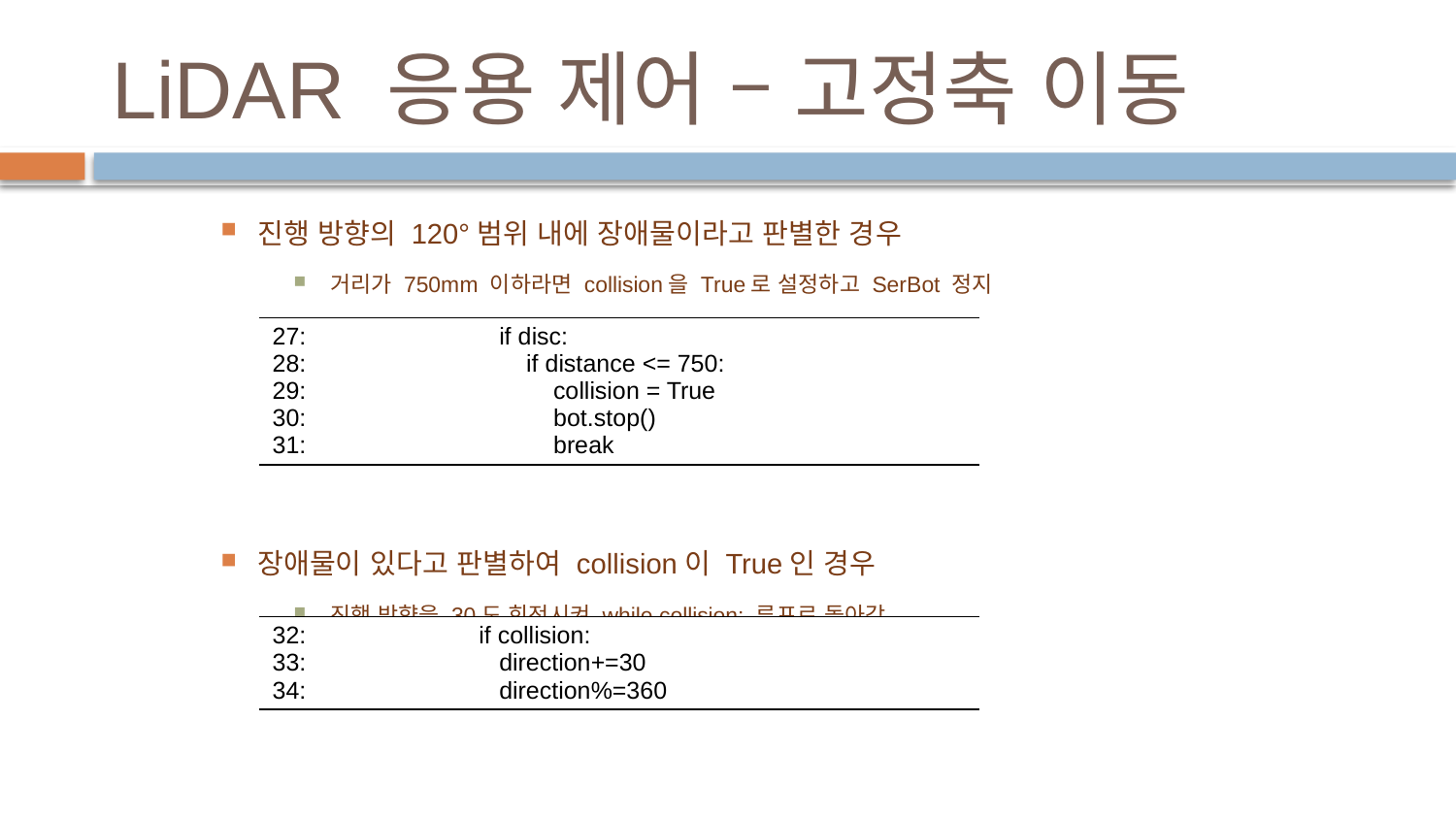

# LiDAR 응용 제어 – 고정축 이동
진행 방향의 120°범위 내에 장애물이라고 판별한 경우
거리가 750mm 이하라면 collision을 True로 설정하고 SerBot 정지

장애물이 있다고 판별하여 collision이 True인 경우
진행 방향을 30도 회전시켜 while collision: 루프로 돌아감
| 27: if disc: 28: if distance <= 750: 29: collision = True 30: bot.stop() 31: break |
| --- |
| 32: if collision: 33: direction+=30 34: direction%=360 |
| --- |